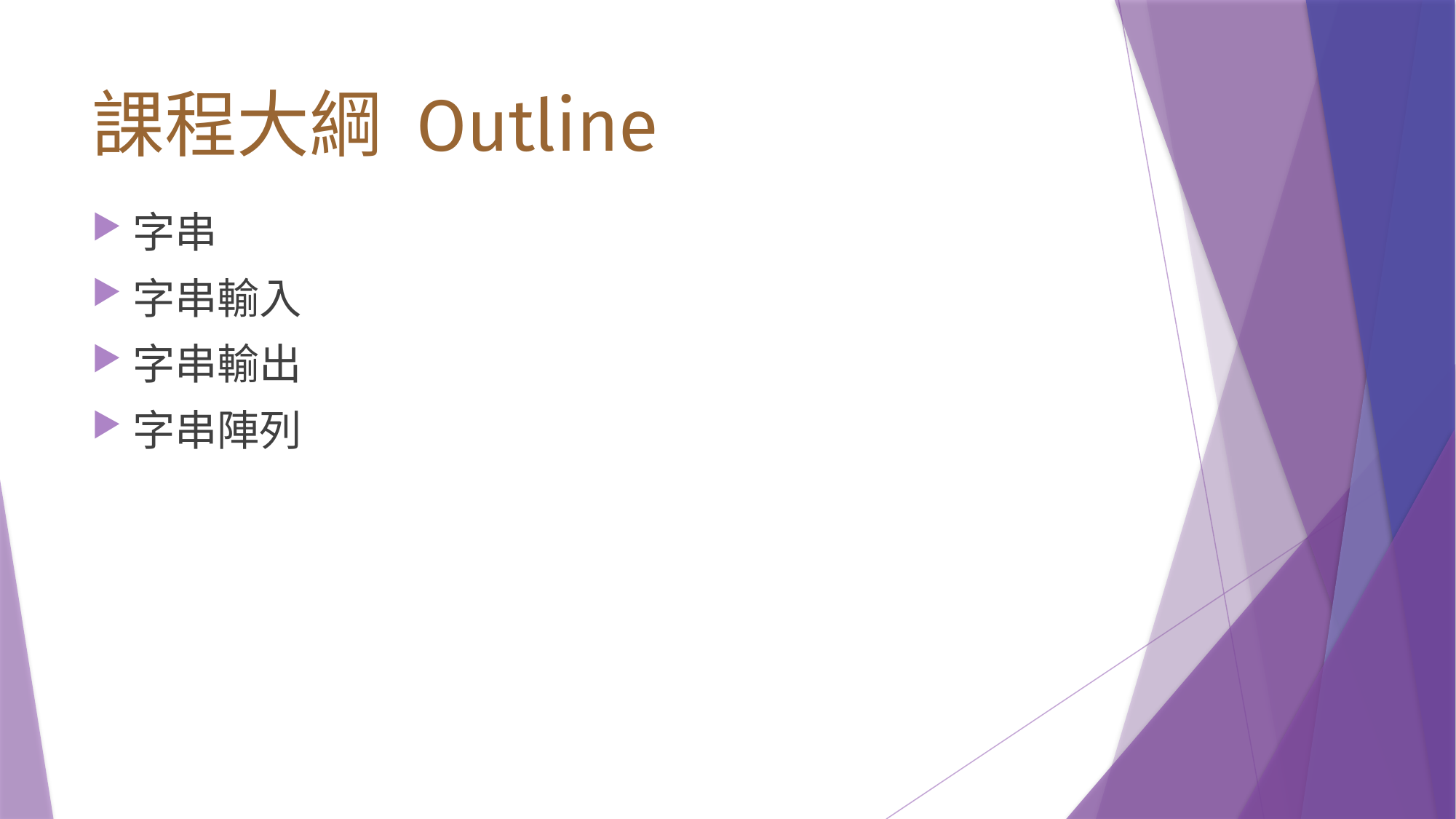

# 課程大綱 Outline
字串
字串輸入
字串輸出
字串陣列